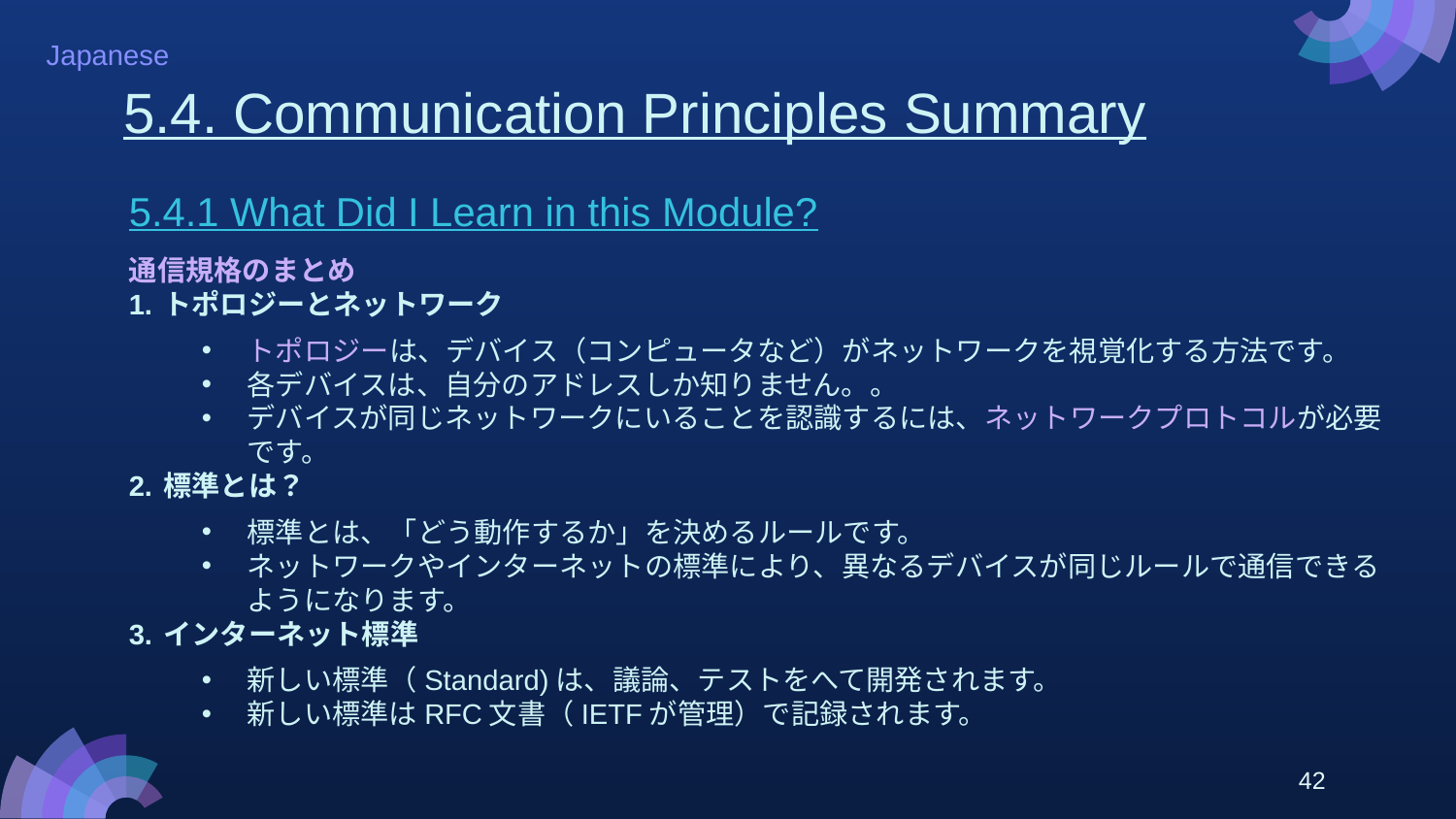

# 5.4. Communication Principles Summary
5.4.1 What Did I Learn in this Module?
通信規格のまとめ
トポロジーとネットワーク
トポロジーは、デバイス（コンピュータなど）がネットワークを視覚化する方法です。
各デバイスは、自分のアドレスしか知りません。。
デバイスが同じネットワークにいることを認識するには、ネットワークプロトコルが必要です。
標準とは？
標準とは、「どう動作するか」を決めるルールです。
ネットワークやインターネットの標準により、異なるデバイスが同じルールで通信できるようになります。
インターネット標準
新しい標準（Standard)は、議論、テストをへて開発されます。
新しい標準はRFC文書（IETFが管理）で記録されます。
42